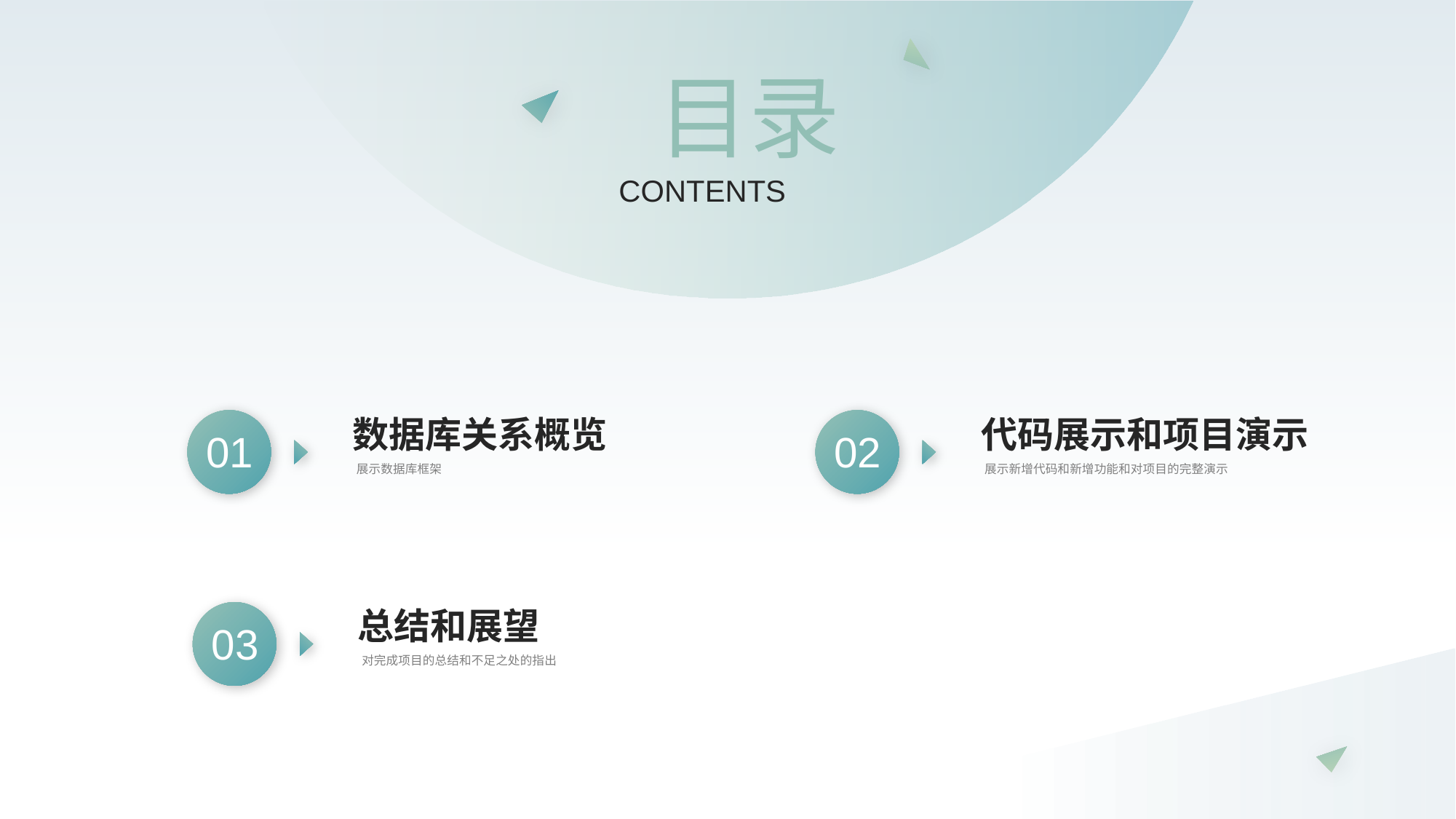

CONTENTS
目录

数据库关系概览
展示数据库框架
代码展示和项目演示
展示新增代码和新增功能和对项目的完整演示

01

02

总结和展望
对完成项目的总结和不足之处的指出

03